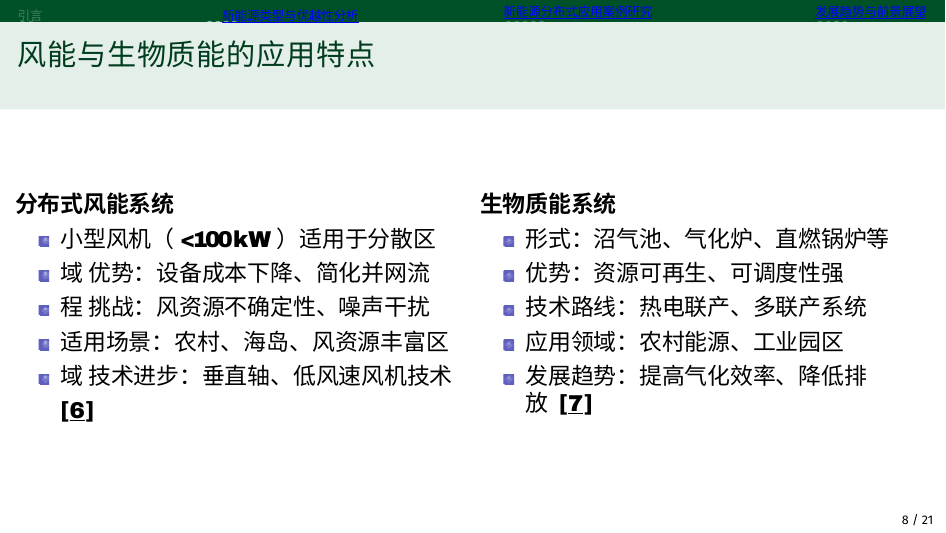

引言	新能源类型与优越性分析

风能与生物质能的应用特点
新能源分布式应用案例研究
发展趋势与前景展望

分布式风能系统
小型风机（<100kW）适用于分散区域 优势：设备成本下降、简化并网流程 挑战：风资源不确定性、噪声干扰
适用场景：农村、海岛、风资源丰富区域 技术进步：垂直轴、低风速风机技术 [6]
生物质能系统
形式：沼气池、气化炉、直燃锅炉等 优势：资源可再生、可调度性强
技术路线：热电联产、多联产系统 应用领域：农村能源、工业园区
发展趋势：提高气化效率、降低排放 [7]

8 / 21